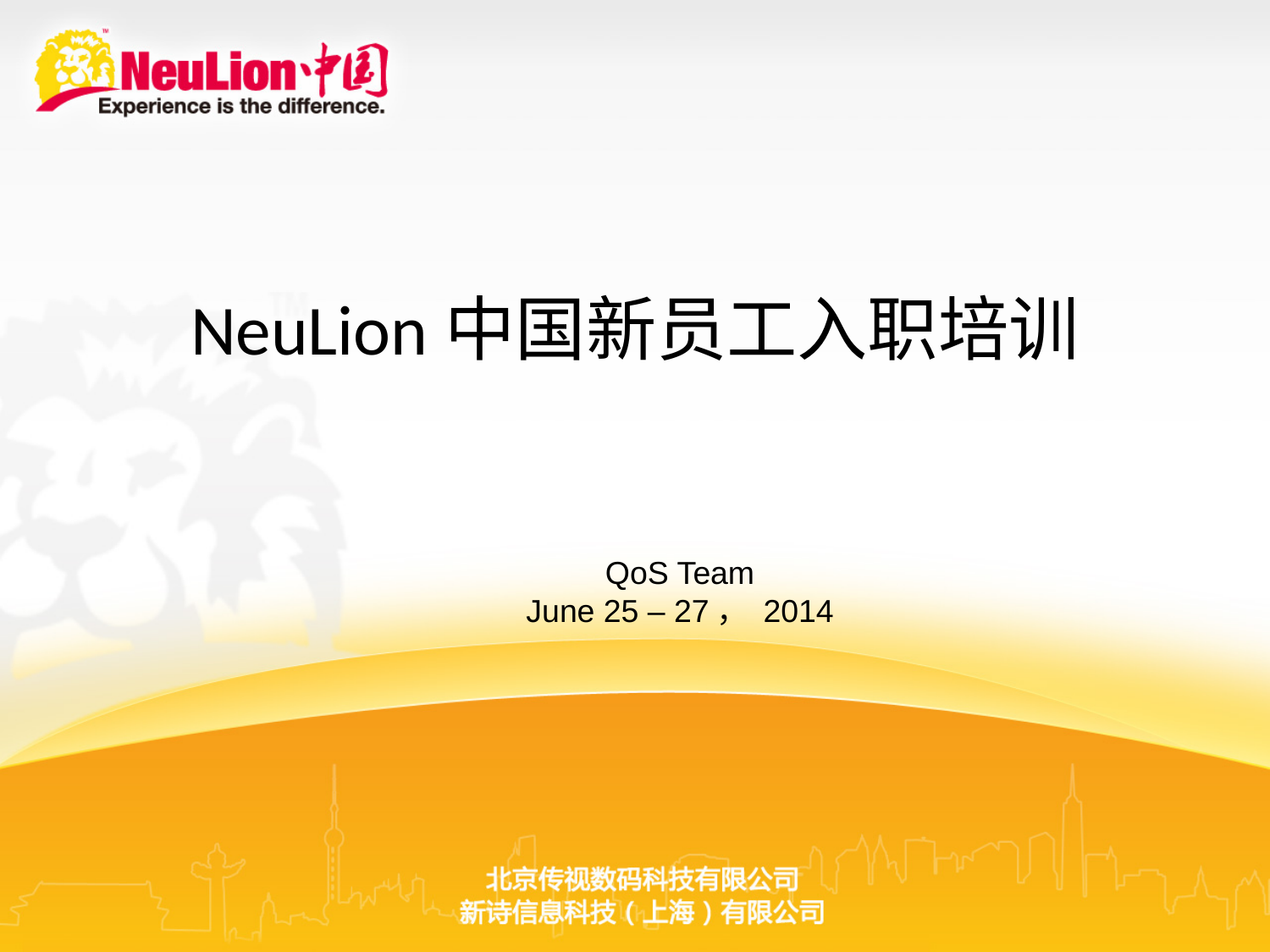

# NeuLion中国新员工入职培训
QoS Team
June 25 – 27， 2014